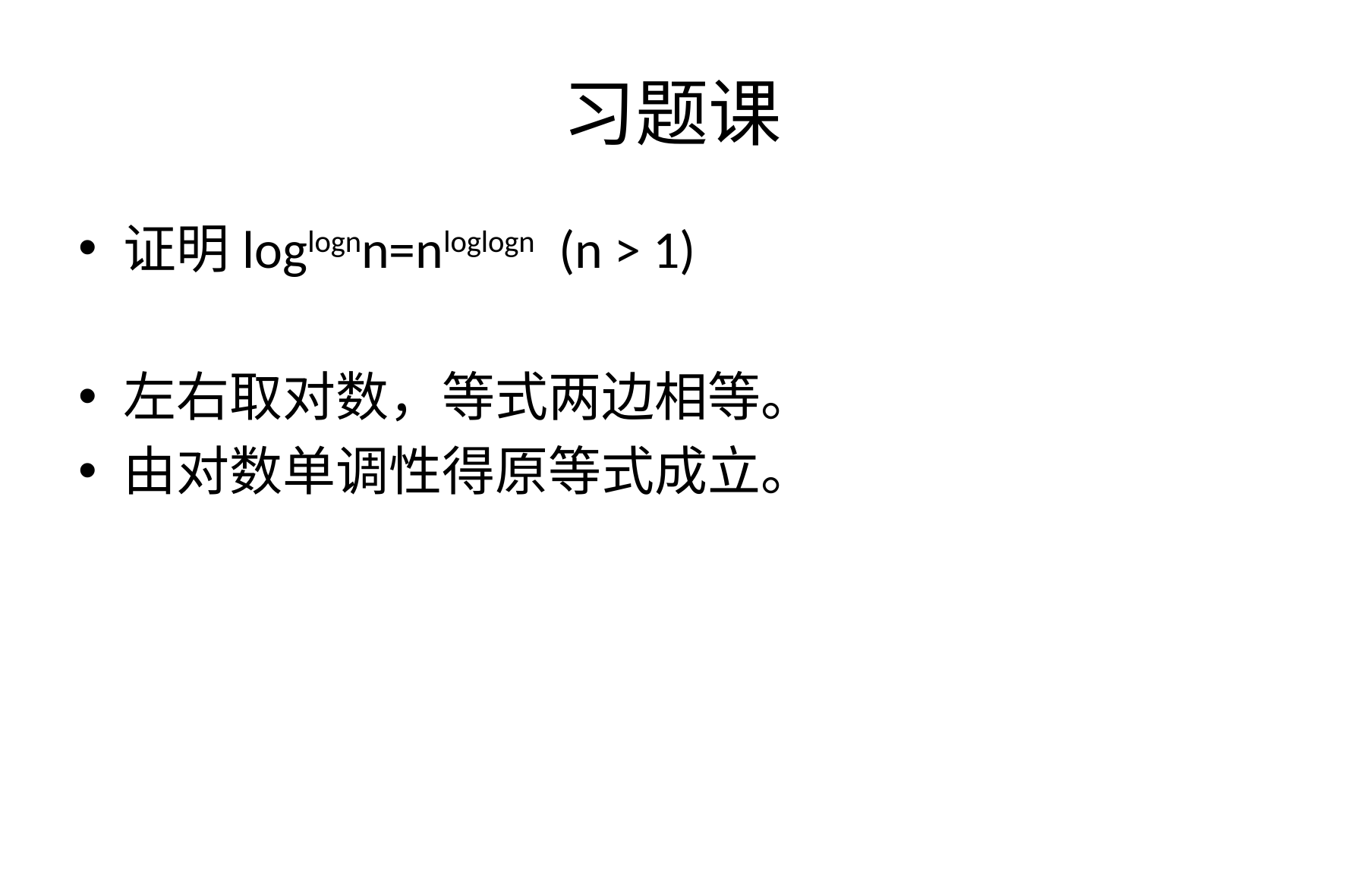

# 习题课
证明loglognn=nloglogn  (n > 1)

左右取对数，等式两边相等。
由对数单调性得原等式成立。